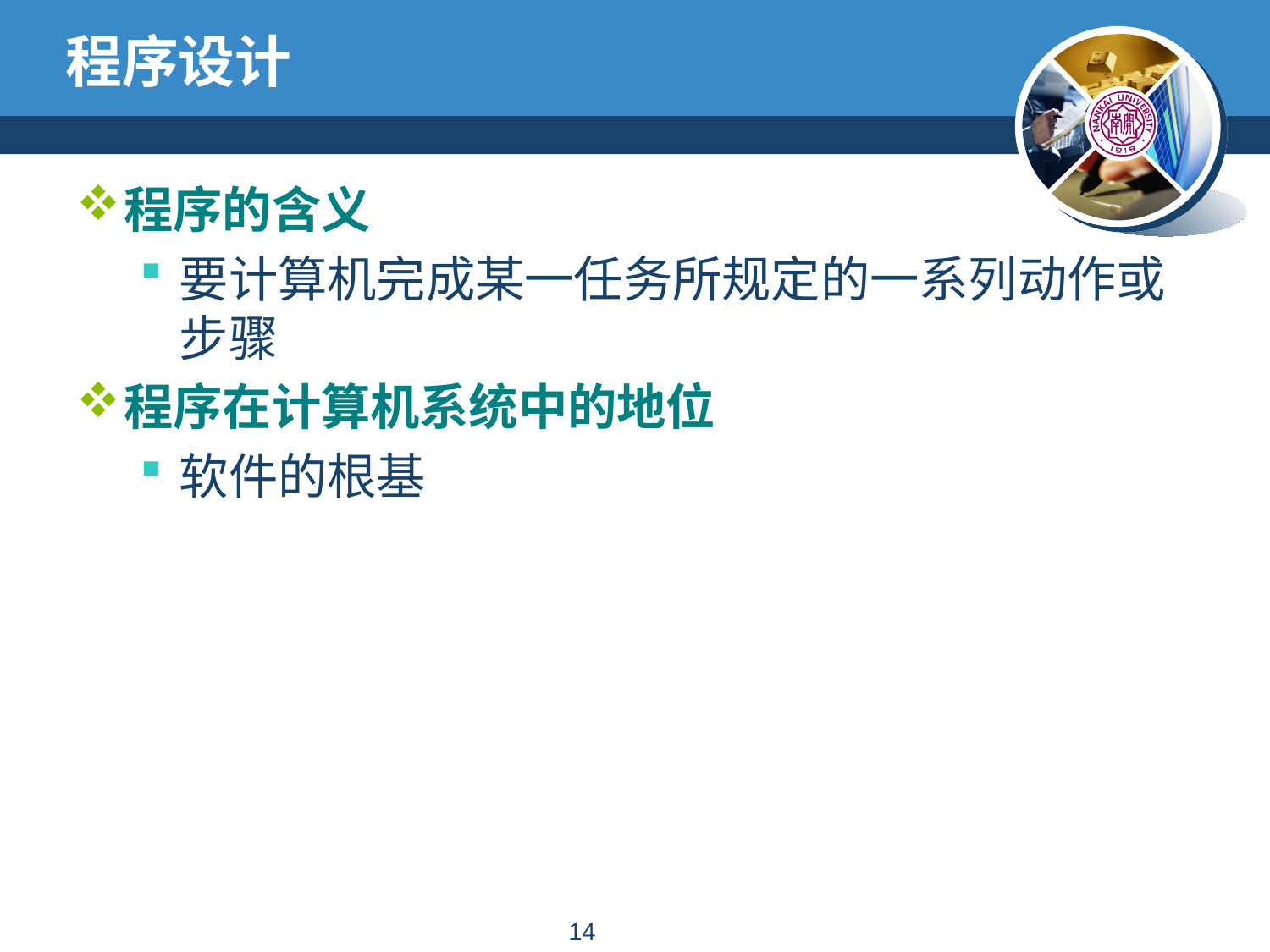

# 程序设计
程序的含义
要计算机完成某一任务所规定的一系列动作或步骤
程序在计算机系统中的地位
软件的根基
14